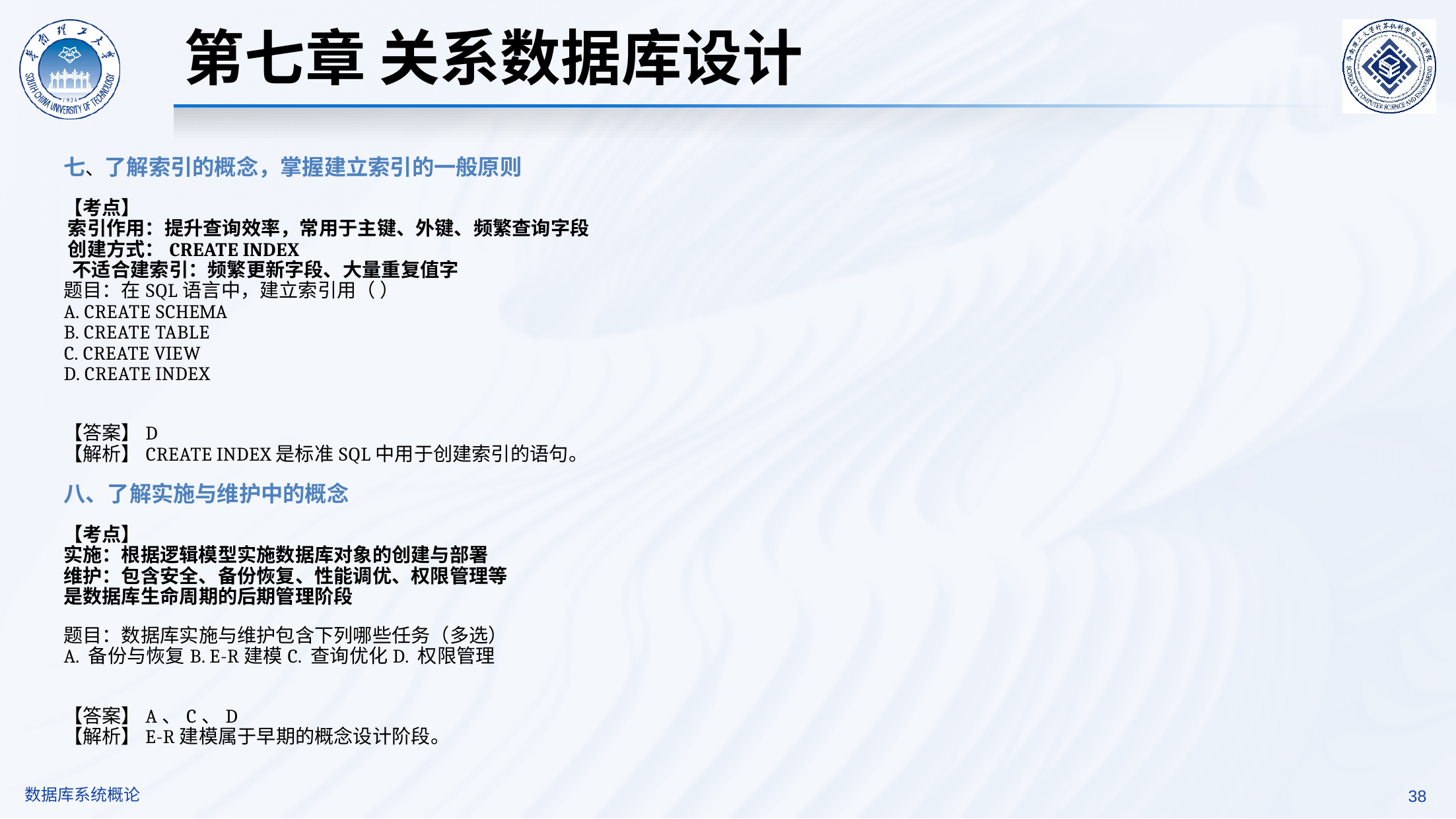

第七章 关系数据库设计

七、了解索引的概念，掌握建立索引的一般原则
【考点】
 索引作用：提升查询效率，常用于主键、外键、频繁查询字段
 创建方式：CREATE INDEX
 不适合建索引：频繁更新字段、大量重复值字
题目：在SQL语言中，建立索引用（ ）
A. CREATE SCHEMA
B. CREATE TABLE
C. CREATE VIEW
D. CREATE INDEX
【答案】D
【解析】CREATE INDEX是标准SQL中用于创建索引的语句。
八、了解实施与维护中的概念
【考点】
实施：根据逻辑模型实施数据库对象的创建与部署
维护：包含安全、备份恢复、性能调优、权限管理等
是数据库生命周期的后期管理阶段
题目：数据库实施与维护包含下列哪些任务（多选）
A. 备份与恢复B. E-R建模C. 查询优化D. 权限管理
【答案】A、C、D
【解析】E-R建模属于早期的概念设计阶段。